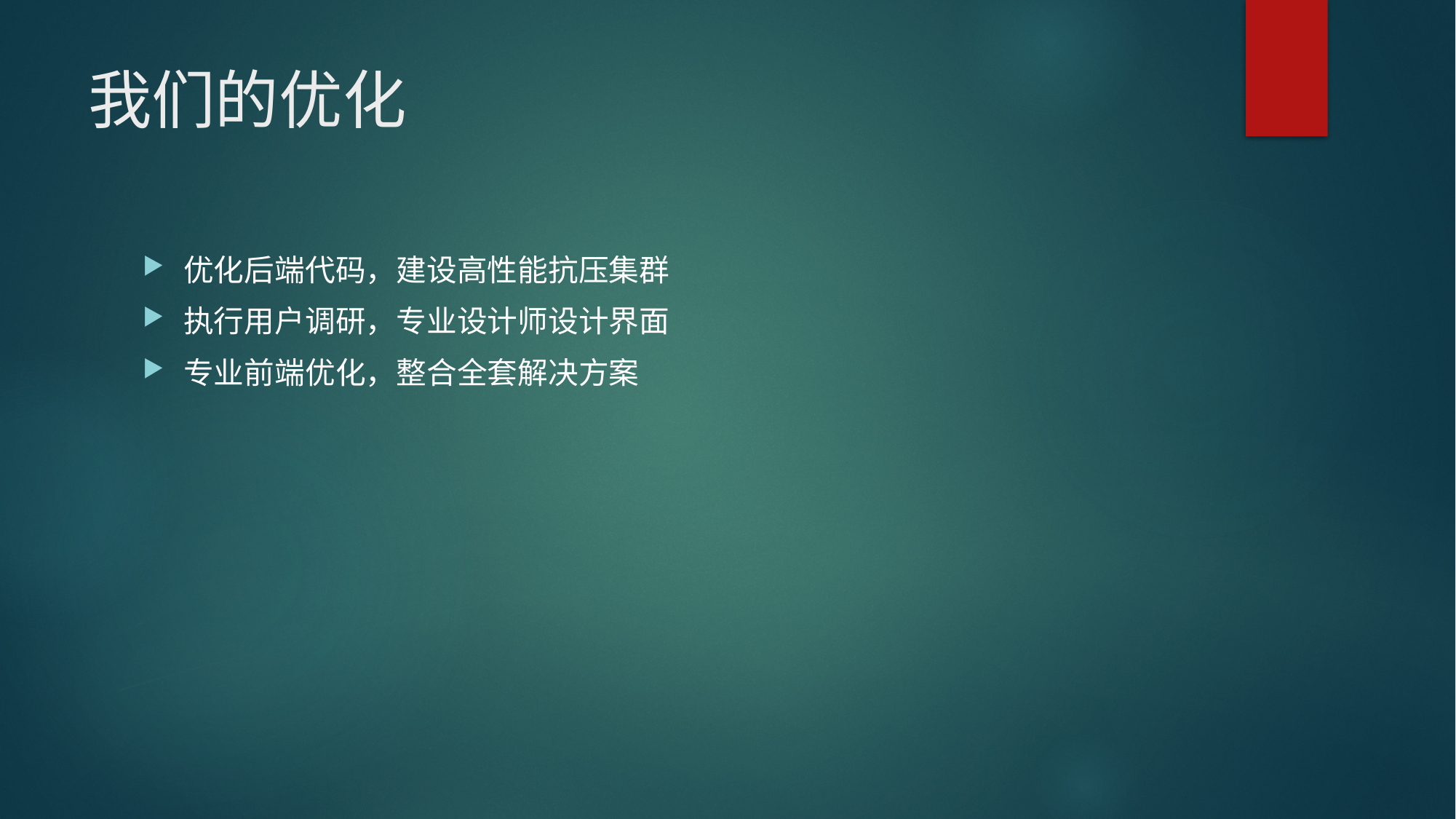

# 我们的优化
优化后端代码，建设高性能抗压集群
执行用户调研，专业设计师设计界面
专业前端优化，整合全套解决方案